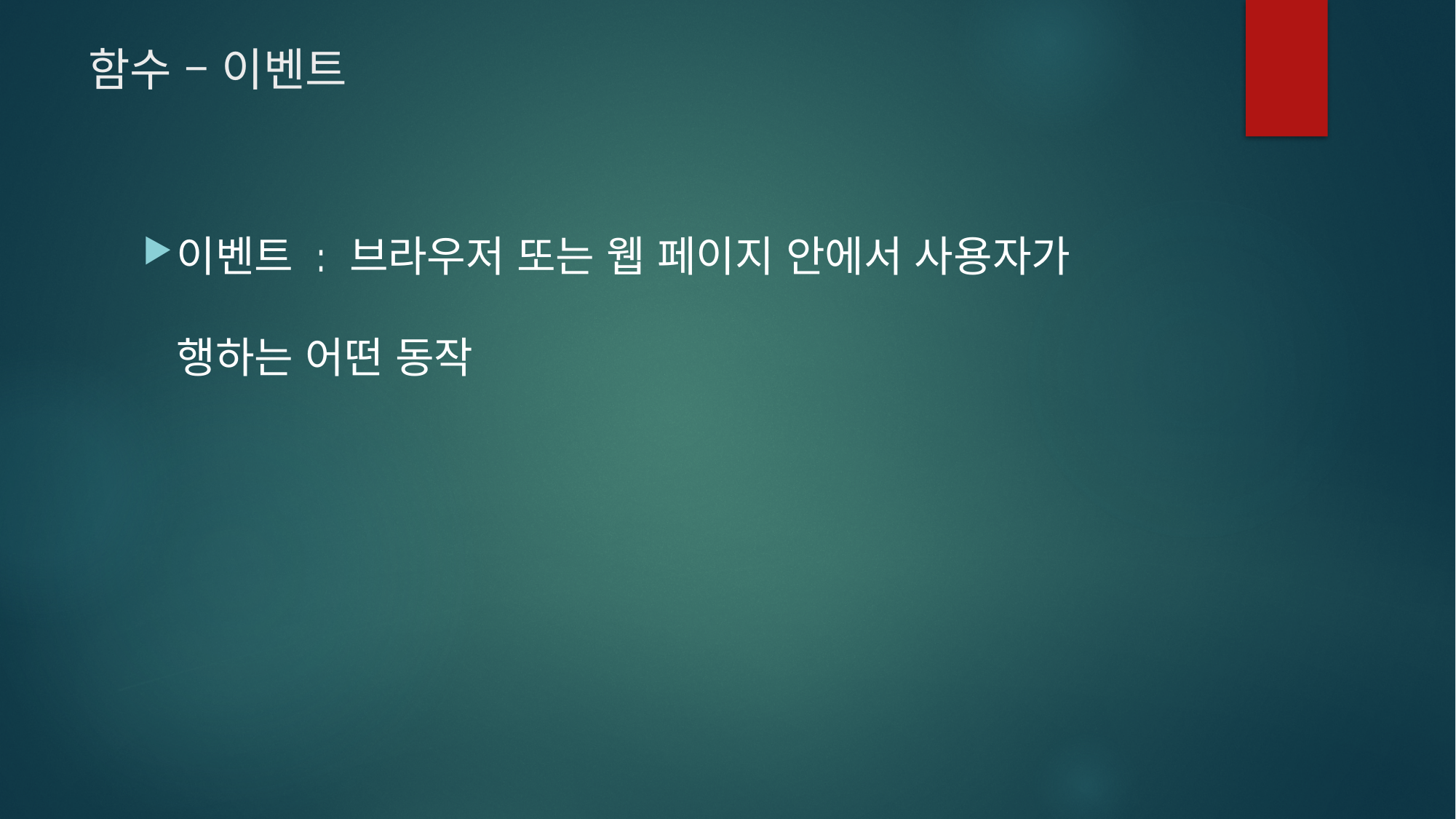

# 함수 – 이벤트
이벤트 : 브라우저 또는 웹 페이지 안에서 사용자가
행하는 어떤 동작